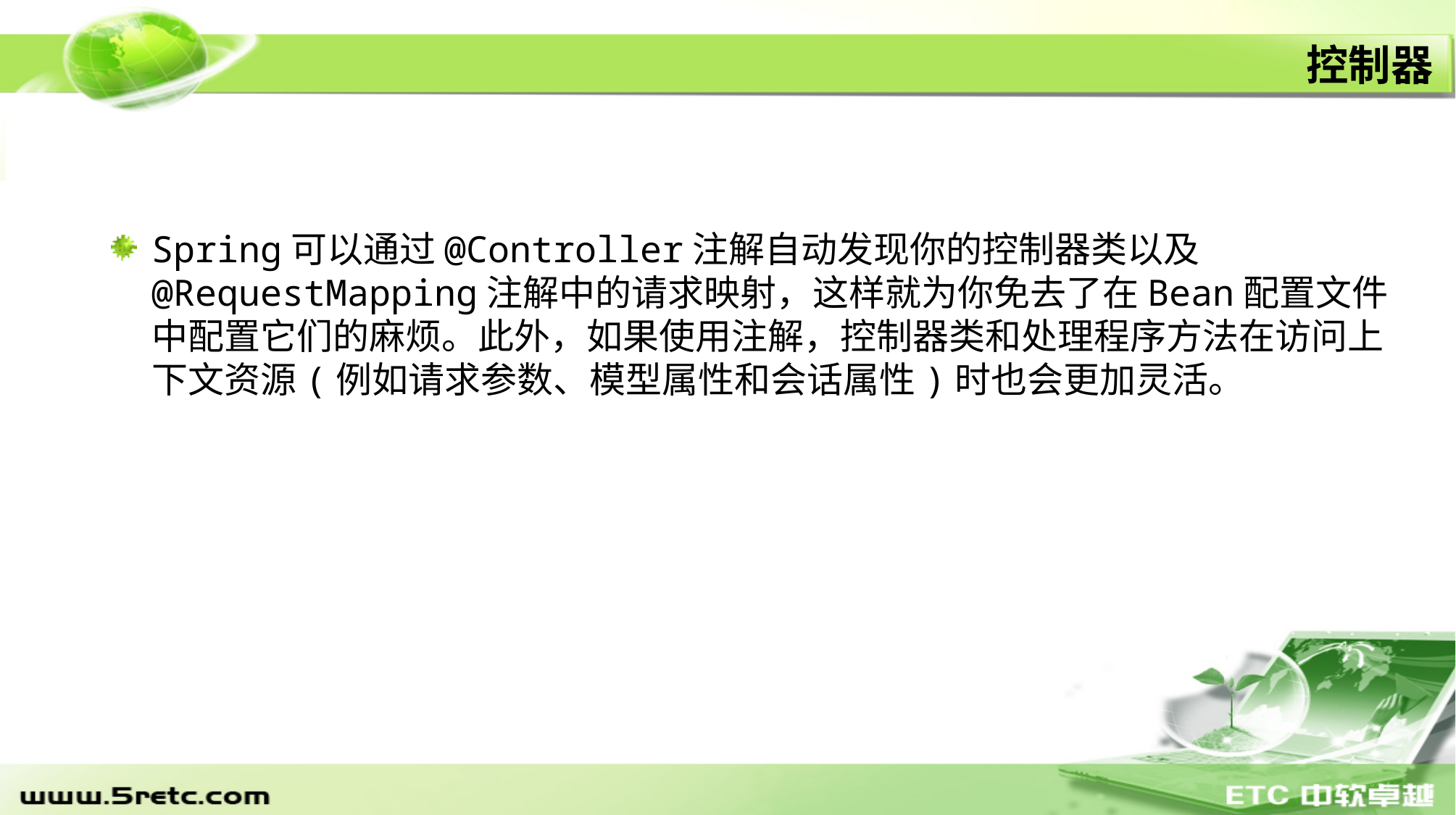

# 控制器
Spring可以通过@Controller注解自动发现你的控制器类以及@RequestMapping注解中的请求映射，这样就为你免去了在Bean配置文件中配置它们的麻烦。此外，如果使用注解，控制器类和处理程序方法在访问上下文资源(例如请求参数、模型属性和会话属性)时也会更加灵活。